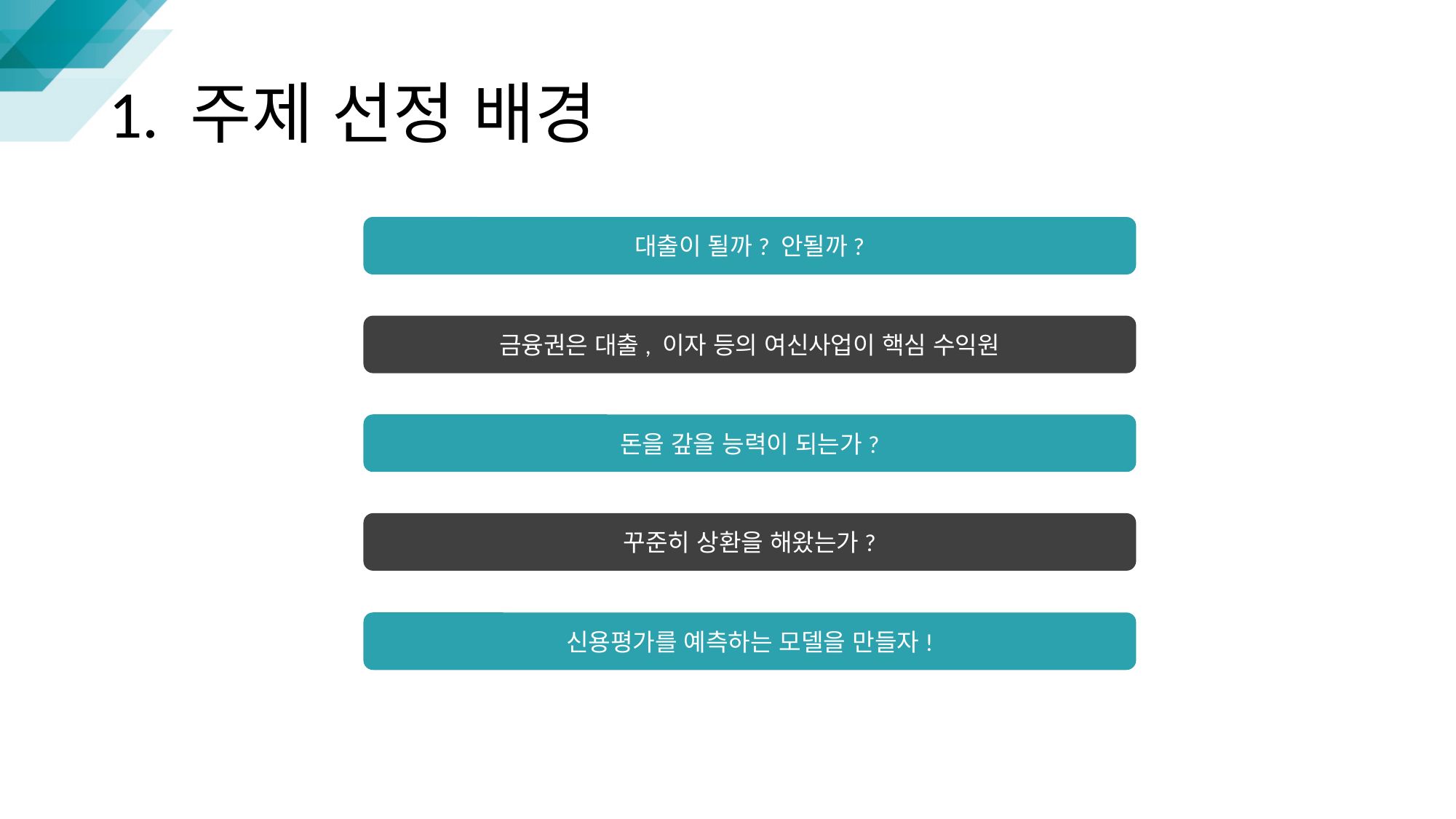

# 1. 주제 선정 배경
대출이 될까? 안될까?
금융권은 대출, 이자 등의 여신사업이 핵심 수익원
돈을 갚을 능력이 되는가?
꾸준히 상환을 해왔는가?
신용평가를 예측하는 모델을 만들자!